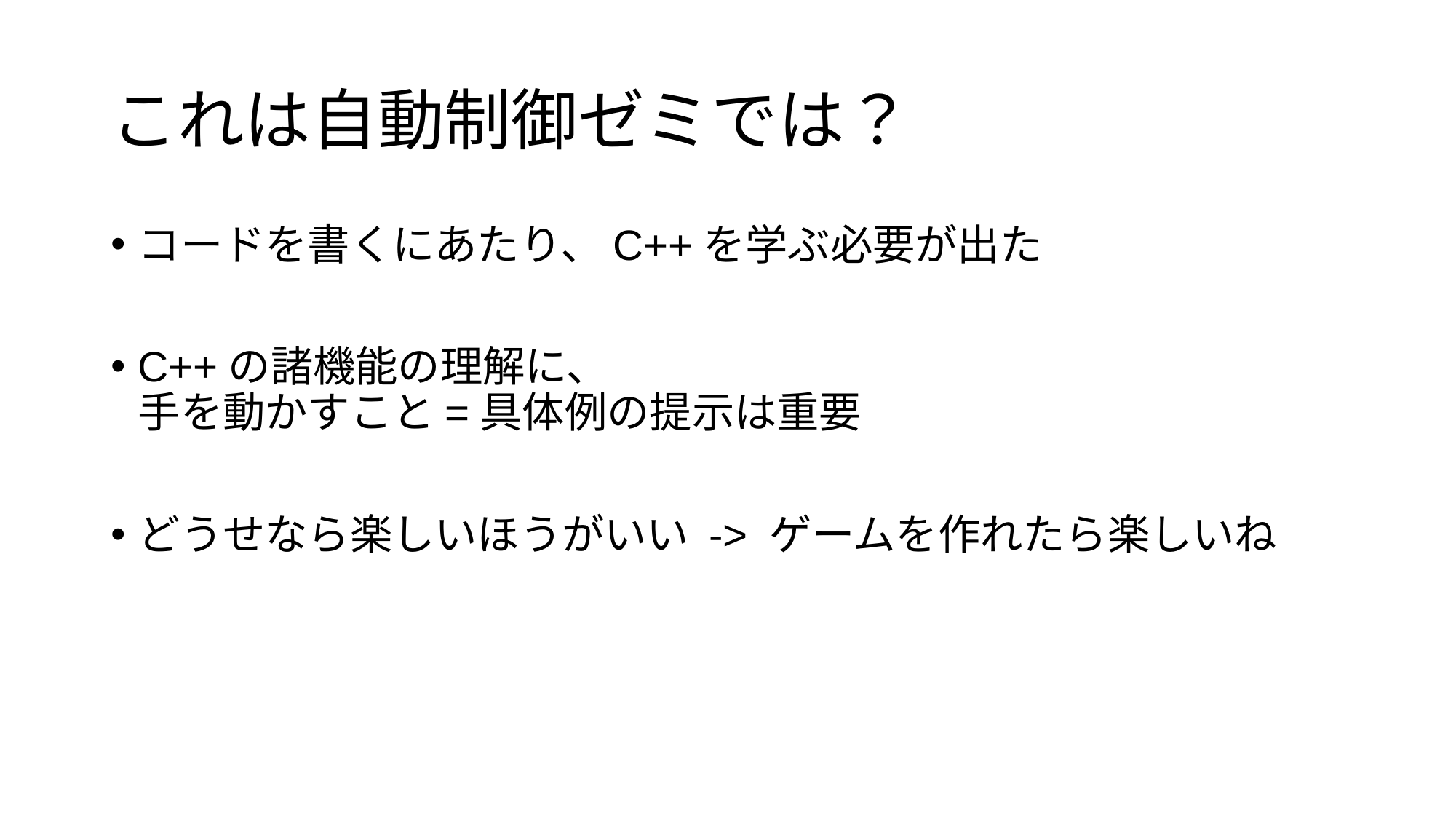

# これは自動制御ゼミでは？
コードを書くにあたり、C++を学ぶ必要が出た

C++の諸機能の理解に、
手を動かすこと=具体例の提示は重要

どうせなら楽しいほうがいい -> ゲームを作れたら楽しいね